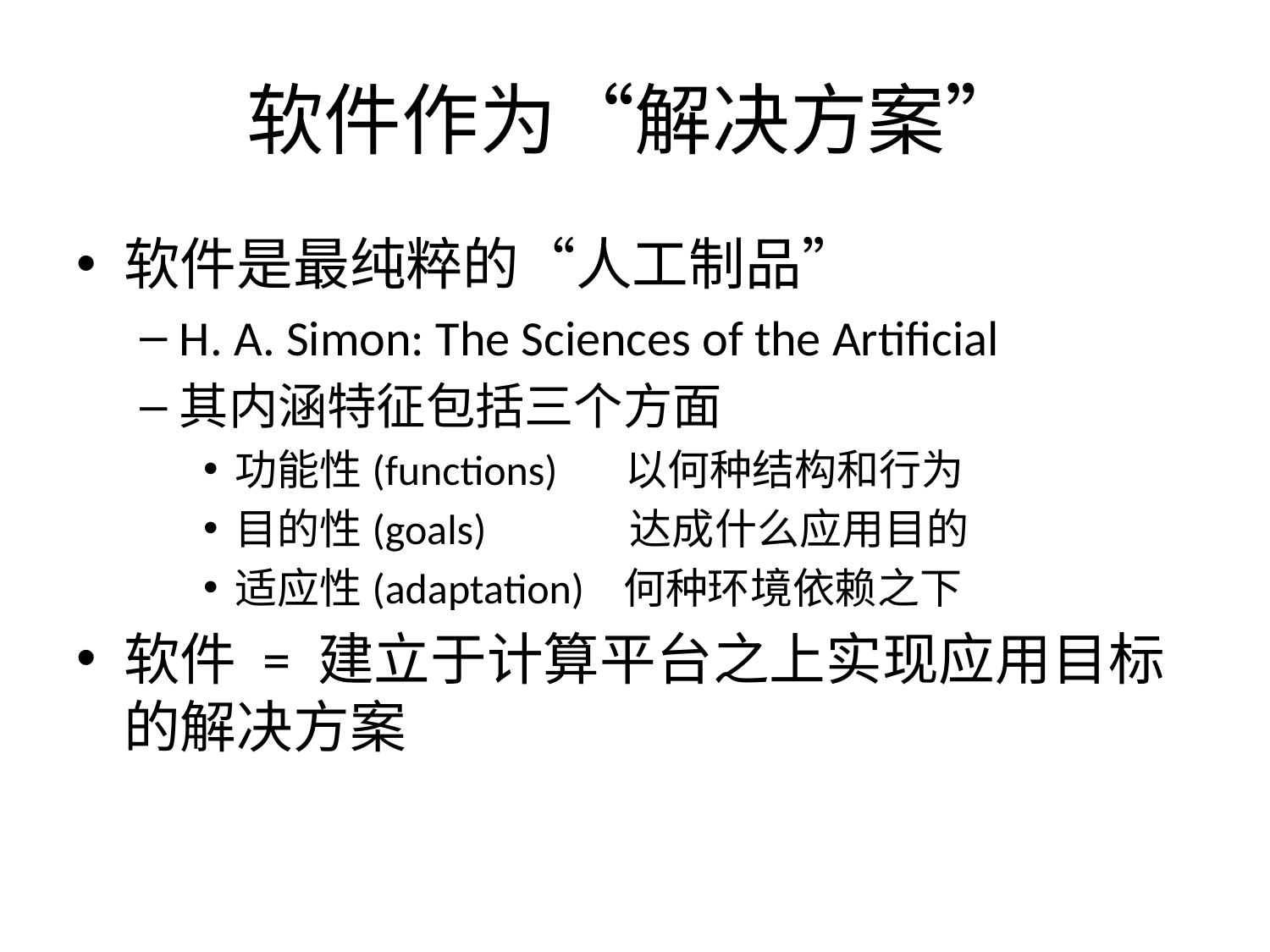

# 软件作为“解决方案”
软件是最纯粹的“人工制品”
H. A. Simon: The Sciences of the Artificial
其内涵特征包括三个方面
功能性(functions)      以何种结构和行为
目的性(goals)              达成什么应用目的
适应性(adaptation)   何种环境依赖之下
软件 = 建立于计算平台之上实现应用目标的解决方案